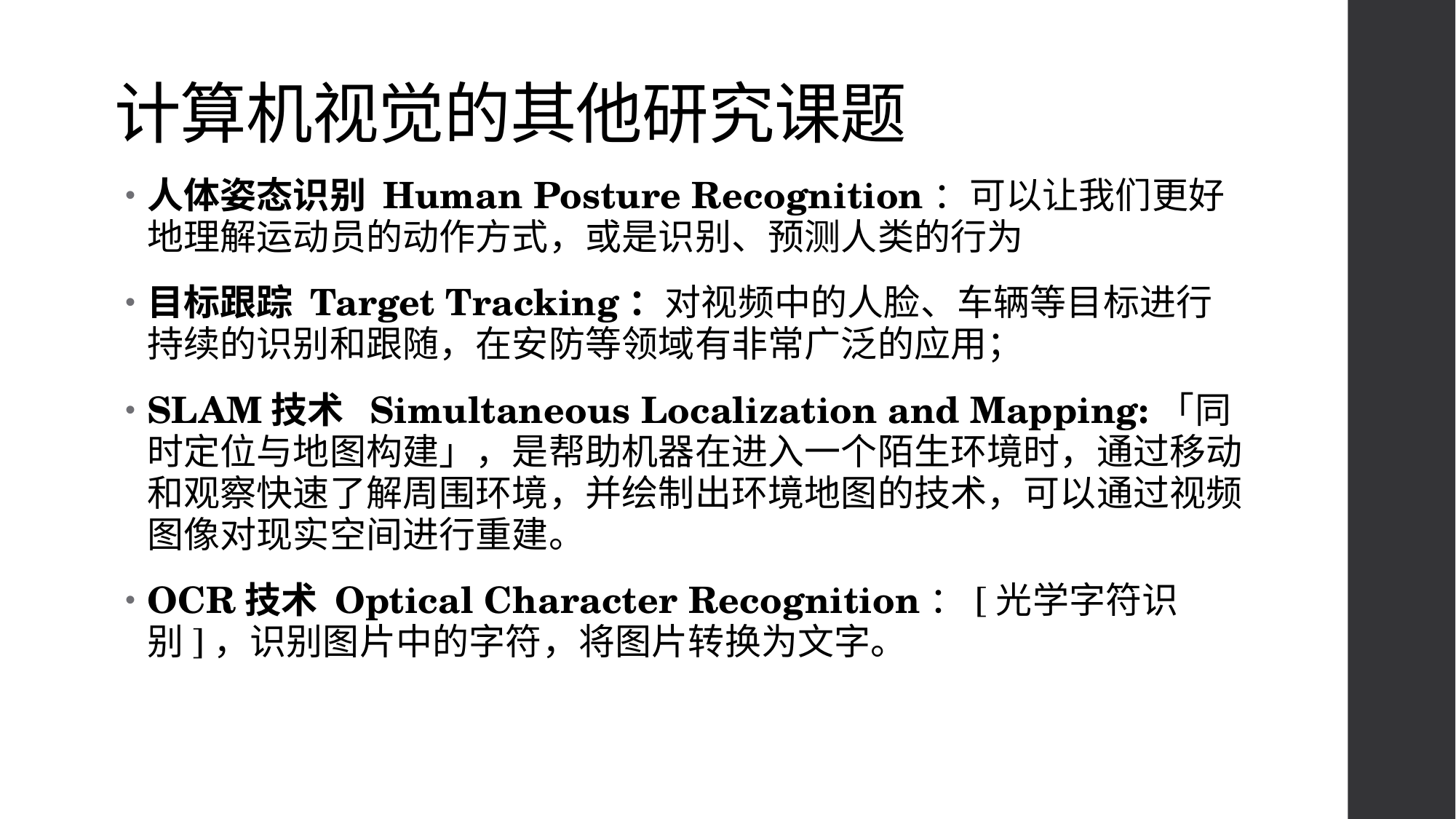

# 计算机视觉的其他研究课题
人体姿态识别 Human Posture Recognition：可以让我们更好地理解运动员的动作方式，或是识别、预测人类的行为
目标跟踪 Target Tracking：对视频中的人脸、车辆等目标进行持续的识别和跟随，在安防等领域有非常广泛的应用；
SLAM技术  Simultaneous Localization and Mapping:「同时定位与地图构建」，是帮助机器在进入一个陌生环境时，通过移动和观察快速了解周围环境，并绘制出环境地图的技术，可以通过视频图像对现实空间进行重建。
OCR技术 Optical Character Recognition：[光学字符识别]，识别图片中的字符，将图片转换为文字。